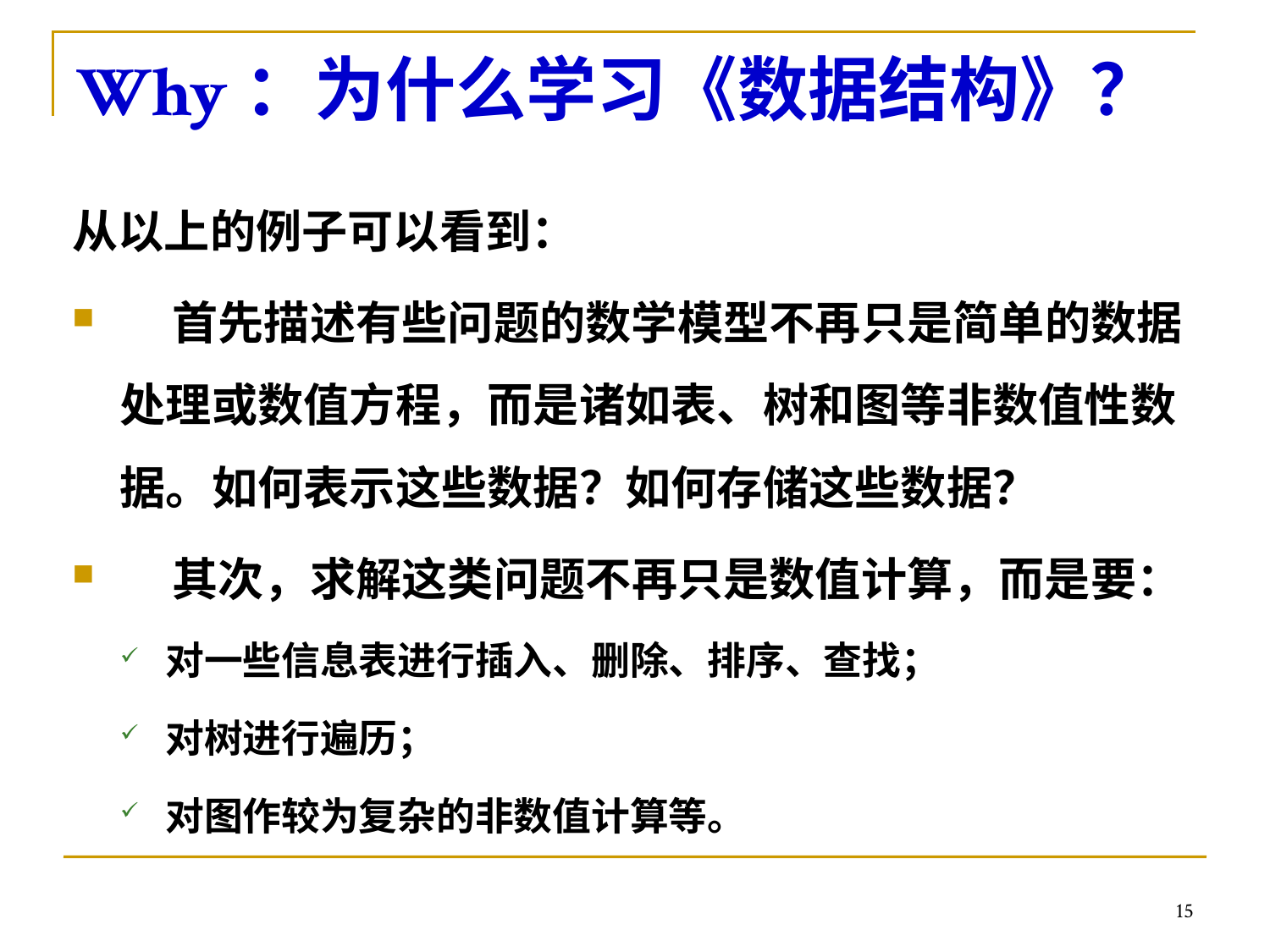

# Why：为什么学习《数据结构》？
从以上的例子可以看到：
    首先描述有些问题的数学模型不再只是简单的数据处理或数值方程，而是诸如表、树和图等非数值性数据。如何表示这些数据？如何存储这些数据？
    其次，求解这类问题不再只是数值计算，而是要：
对一些信息表进行插入、删除、排序、查找；
对树进行遍历；
对图作较为复杂的非数值计算等。
15